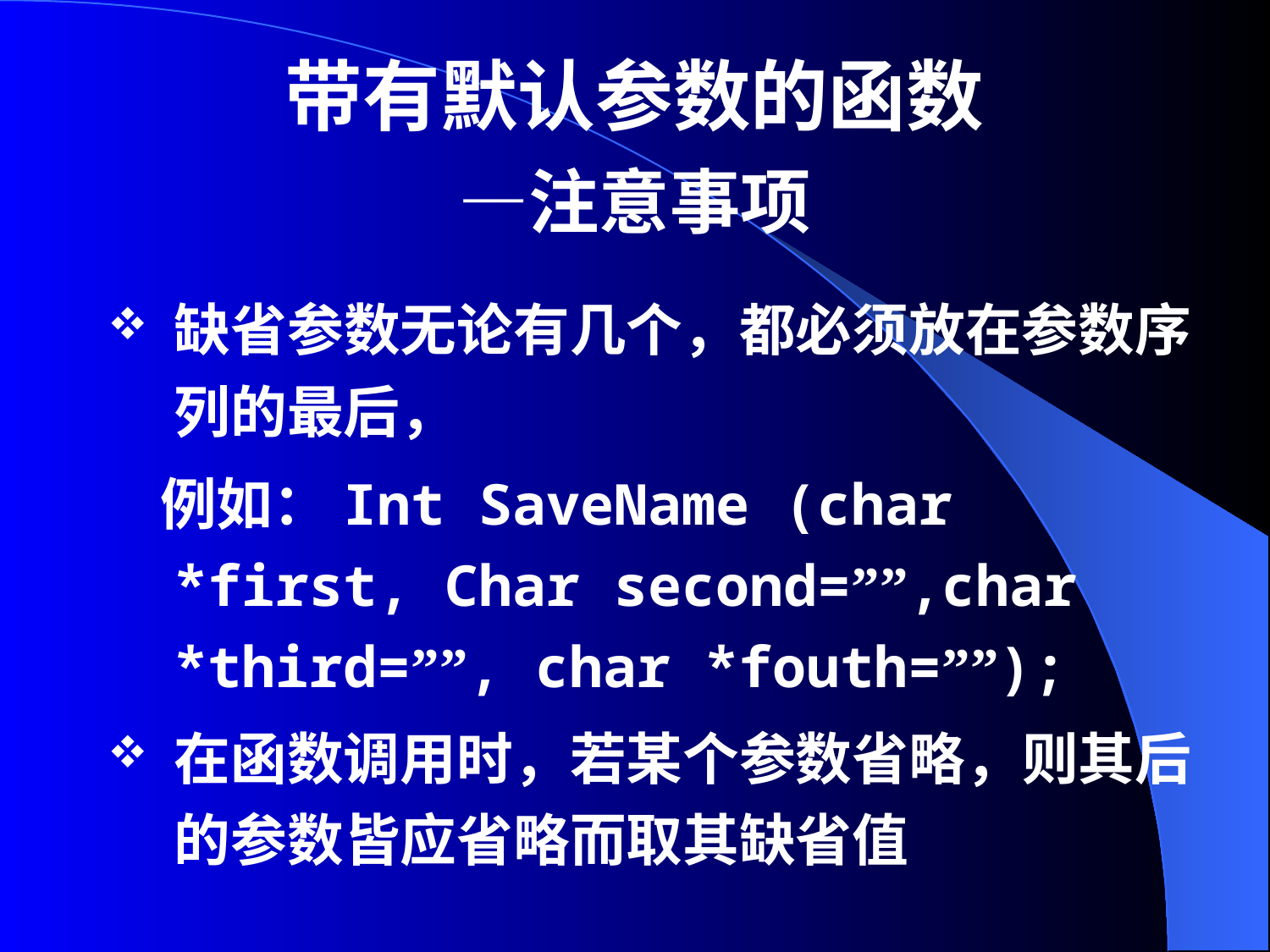

# 带有默认参数的函数 —注意事项
缺省参数无论有几个，都必须放在参数序列的最后，
   例如：Int SaveName (char *first, Char second=””,char *third=””, char *fouth=””);
在函数调用时，若某个参数省略，则其后的参数皆应省略而取其缺省值